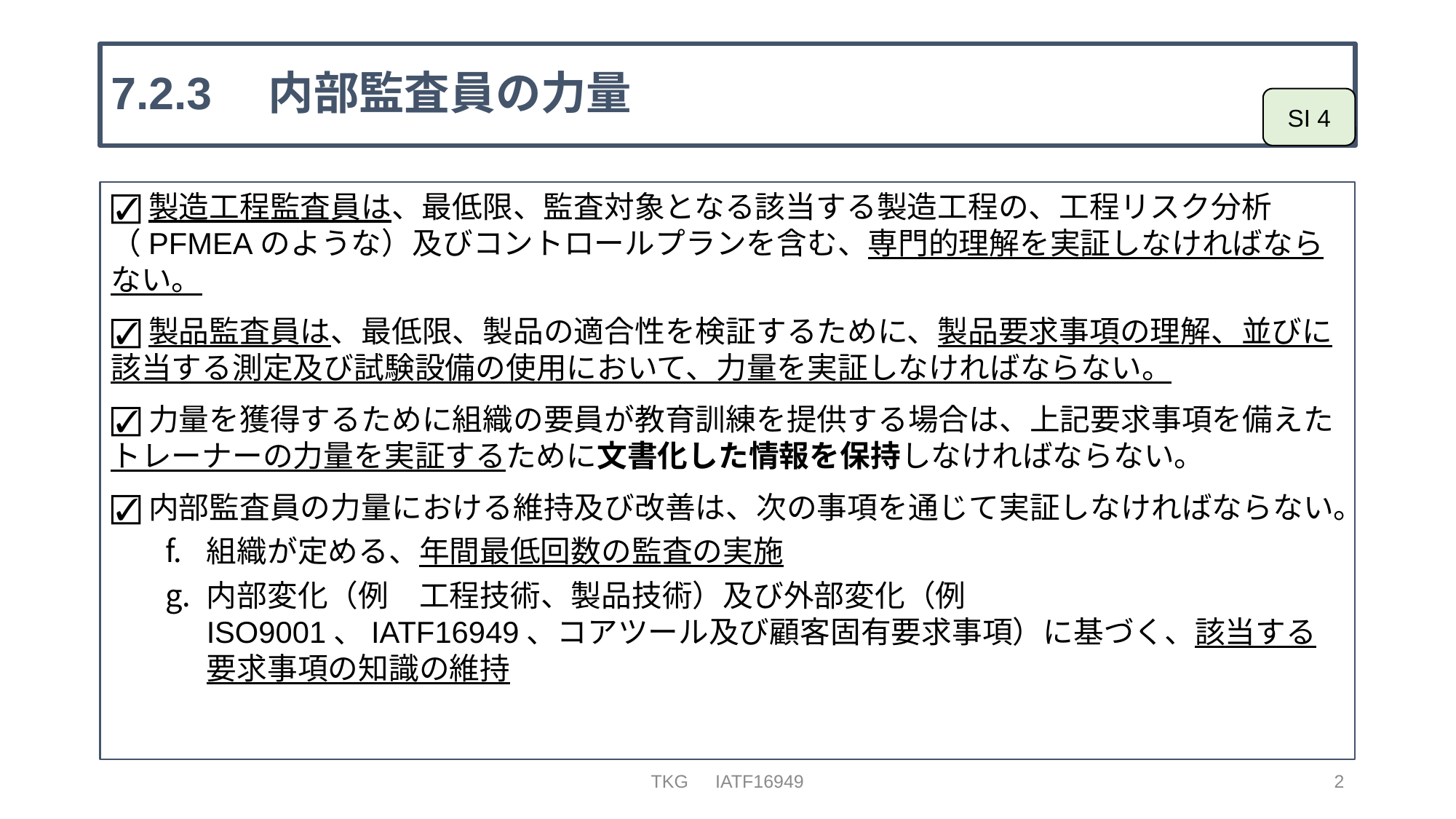

# 7.2.3　内部監査員の力量
SI 4
☑製造工程監査員は、最低限、監査対象となる該当する製造工程の、工程リスク分析（PFMEAのような）及びコントロールプランを含む、専門的理解を実証しなければならない。
☑製品監査員は、最低限、製品の適合性を検証するために、製品要求事項の理解、並びに該当する測定及び試験設備の使用において、力量を実証しなければならない。
☑力量を獲得するために組織の要員が教育訓練を提供する場合は、上記要求事項を備えたトレーナーの力量を実証するために文書化した情報を保持しなければならない。
☑内部監査員の力量における維持及び改善は、次の事項を通じて実証しなければならない。
組織が定める、年間最低回数の監査の実施
内部変化（例　工程技術、製品技術）及び外部変化（例　ISO9001、IATF16949、コアツール及び顧客固有要求事項）に基づく、該当する要求事項の知識の維持
TKG　IATF16949
2